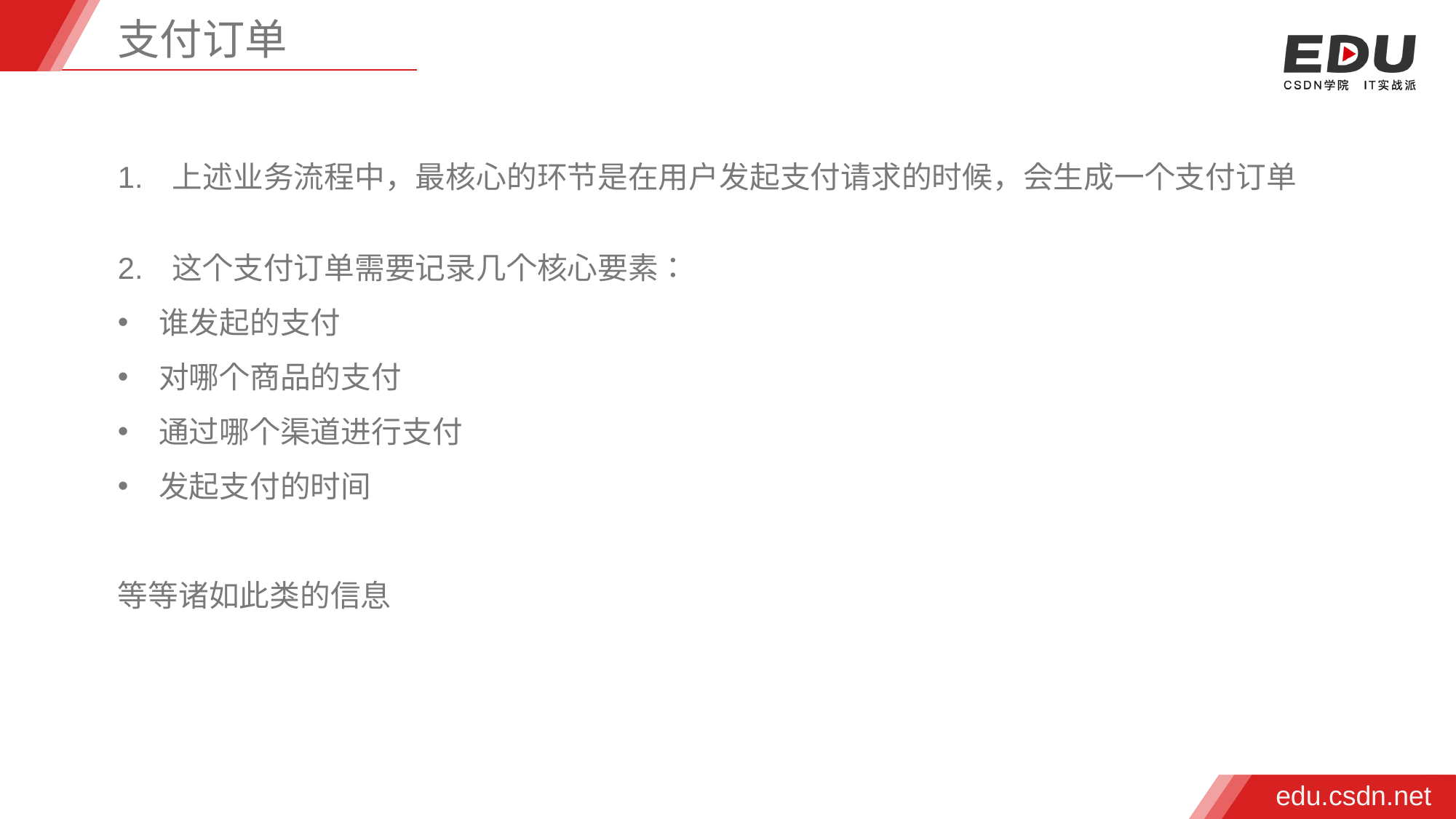

支付订单
上述业务流程中，最核心的环节是在用户发起支付请求的时候，会生成一个支付订单
这个支付订单需要记录几个核心要素：
谁发起的支付
对哪个商品的支付
通过哪个渠道进行支付
发起支付的时间

等等诸如此类的信息
edu.csdn.net